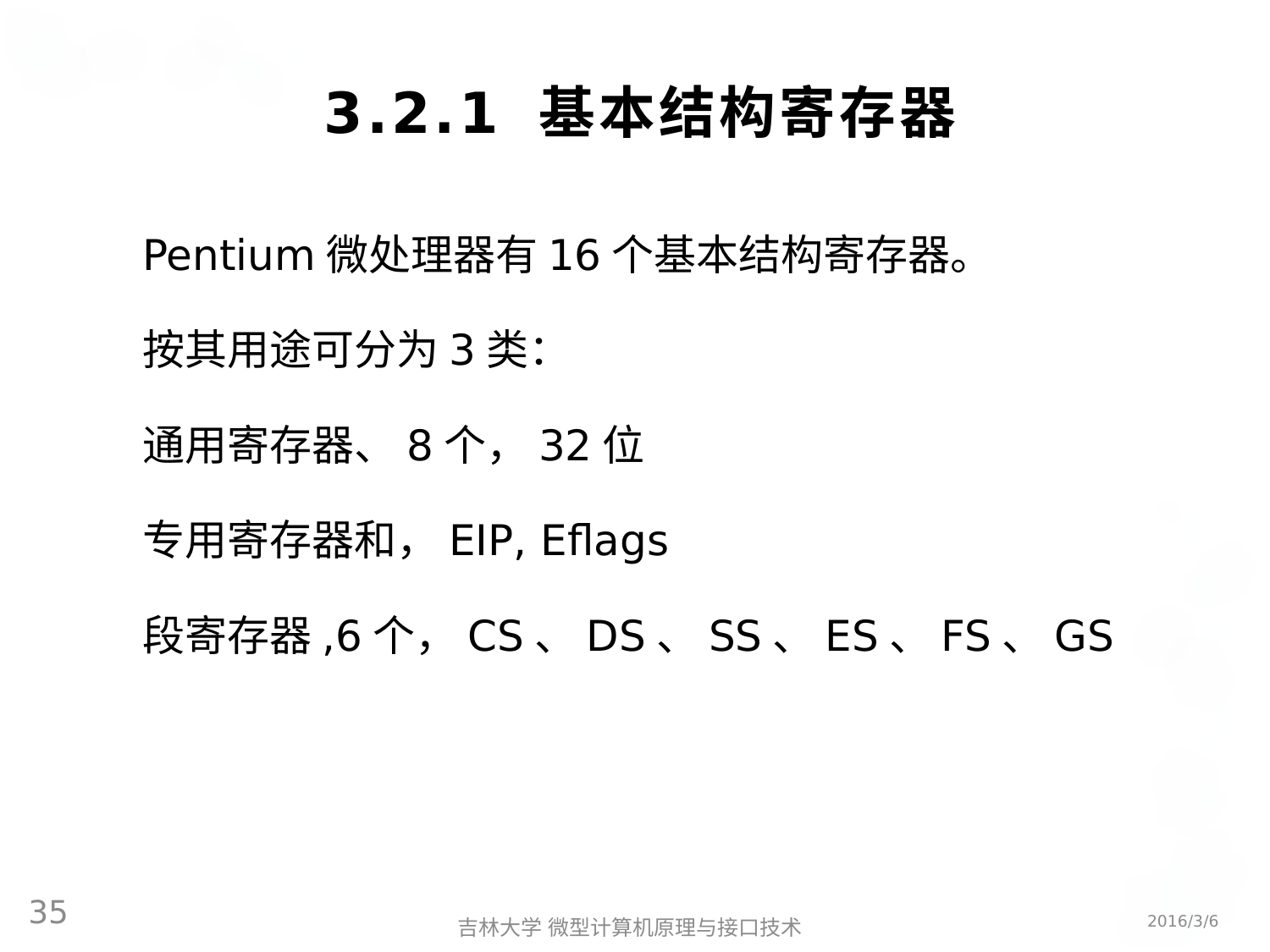

# 3.2.1 基本结构寄存器
Pentium微处理器有16个基本结构寄存器。
按其用途可分为3类：
通用寄存器、8个，32位
专用寄存器和，EIP, Eflags
段寄存器,6个，CS、DS、SS、ES、FS、GS

35
2016/3/6
吉林大学 微型计算机原理与接口技术